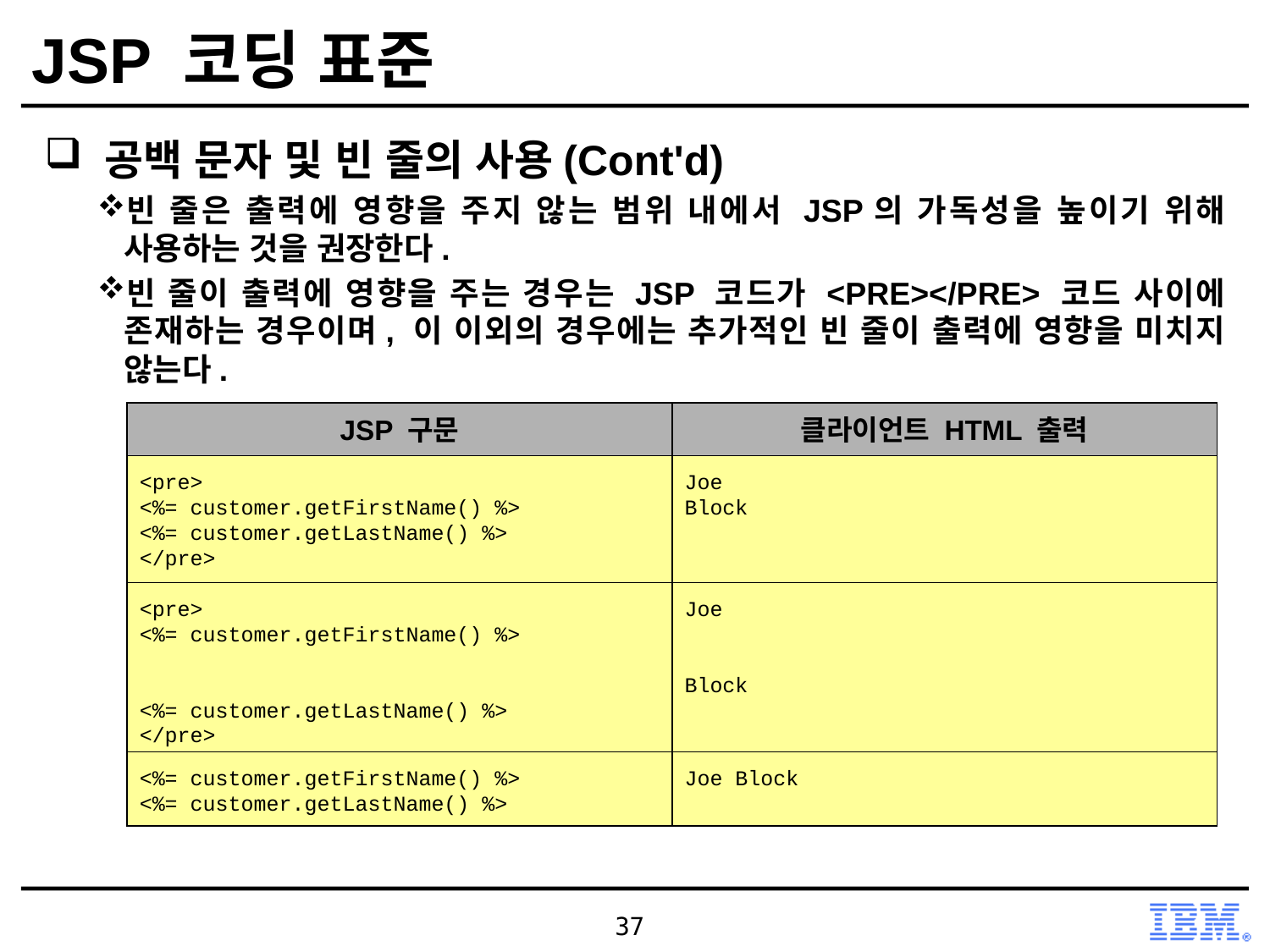

# JSP 코딩 표준
 공백 문자 및 빈 줄의 사용(Cont'd)
빈 줄은 출력에 영향을 주지 않는 범위 내에서 JSP의 가독성을 높이기 위해 사용하는 것을 권장한다.
빈 줄이 출력에 영향을 주는 경우는 JSP 코드가 <PRE></PRE> 코드 사이에 존재하는 경우이며, 이 이외의 경우에는 추가적인 빈 줄이 출력에 영향을 미치지 않는다.
JSP 구문
클라이언트 HTML 출력
<pre>
<%= customer.getFirstName() %>
<%= customer.getLastName() %>
</pre>
Joe
Block
<pre>
<%= customer.getFirstName() %>

<%= customer.getLastName() %>
</pre>
Joe

Block
<%= customer.getFirstName() %>
<%= customer.getLastName() %>
Joe Block
37